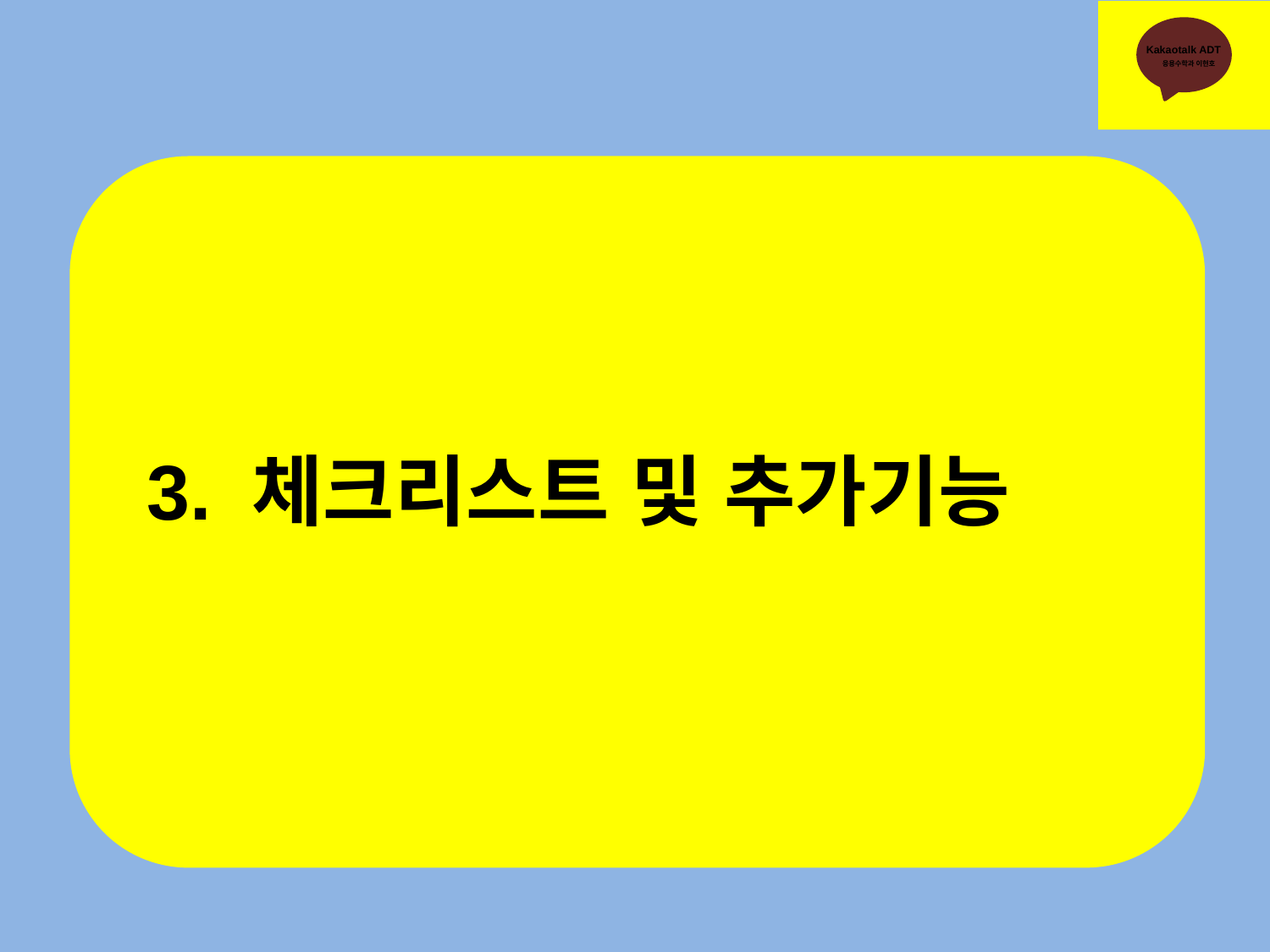

# Kakaotalk ADT
응용수학과 이현호

3. 체크리스트 및 추가기능